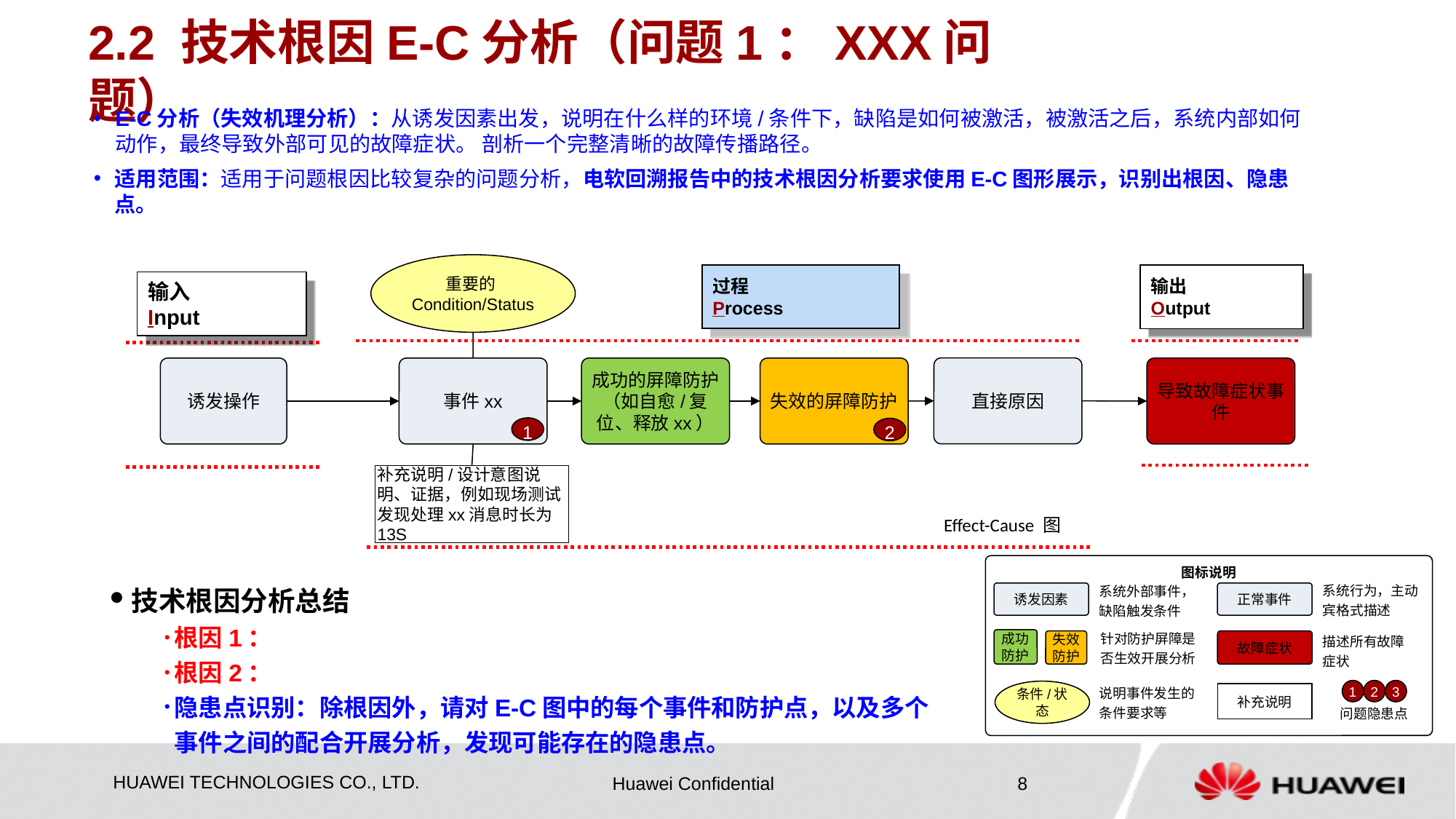

# 2.2 技术根因E-C分析（问题1：XXX问题）
E-C分析（失效机理分析）：从诱发因素出发，说明在什么样的环境/条件下，缺陷是如何被激活，被激活之后，系统内部如何动作，最终导致外部可见的故障症状。 剖析一个完整清晰的故障传播路径。
适用范围：适用于问题根因比较复杂的问题分析，电软回溯报告中的技术根因分析要求使用E-C图形展示，识别出根因、隐患点。
重要的Condition/Status
过程
Process
输出
Output
输入
Input

直接原因
诱发操作
事件xx
成功的屏障防护（如自愈/复位、释放xx）
失效的屏障防护
导致故障症状事件
1
2
补充说明/设计意图说明、证据，例如现场测试发现处理xx消息时长为13S
Effect-Cause 图

图标说明
系统行为，主动宾格式描述
系统外部事件，缺陷触发条件
诱发因素
正常事件
针对防护屏障是否生效开展分析
描述所有故障症状
成功防护
失效防护
故障症状
说明事件发生的条件要求等
1
2
3
条件/状态
补充说明
问题隐患点
技术根因分析总结
根因1：
根因2：
隐患点识别：除根因外，请对E-C图中的每个事件和防护点，以及多个事件之间的配合开展分析，发现可能存在的隐患点。